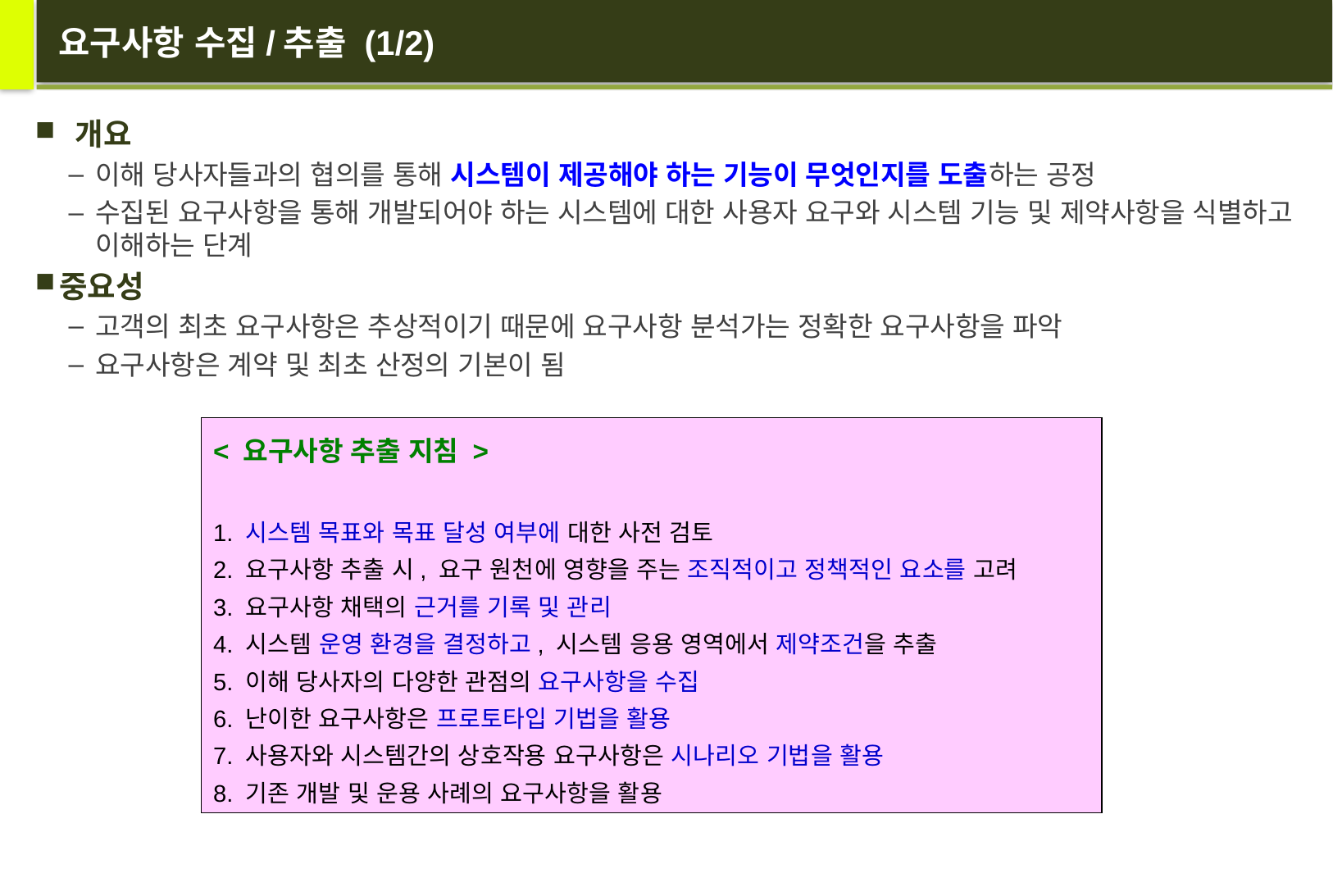

# 요구사항 수집/추출 (1/2)
 개요
이해 당사자들과의 협의를 통해 시스템이 제공해야 하는 기능이 무엇인지를 도출하는 공정
수집된 요구사항을 통해 개발되어야 하는 시스템에 대한 사용자 요구와 시스템 기능 및 제약사항을 식별하고
이해하는 단계
중요성
고객의 최초 요구사항은 추상적이기 때문에 요구사항 분석가는 정확한 요구사항을 파악
요구사항은 계약 및 최초 산정의 기본이 됨
< 요구사항 추출 지침 >

1. 시스템 목표와 목표 달성 여부에 대한 사전 검토
2. 요구사항 추출 시, 요구 원천에 영향을 주는 조직적이고 정책적인 요소를 고려
3. 요구사항 채택의 근거를 기록 및 관리
4. 시스템 운영 환경을 결정하고, 시스템 응용 영역에서 제약조건을 추출
5. 이해 당사자의 다양한 관점의 요구사항을 수집
6. 난이한 요구사항은 프로토타입 기법을 활용
7. 사용자와 시스템간의 상호작용 요구사항은 시나리오 기법을 활용
8. 기존 개발 및 운용 사례의 요구사항을 활용